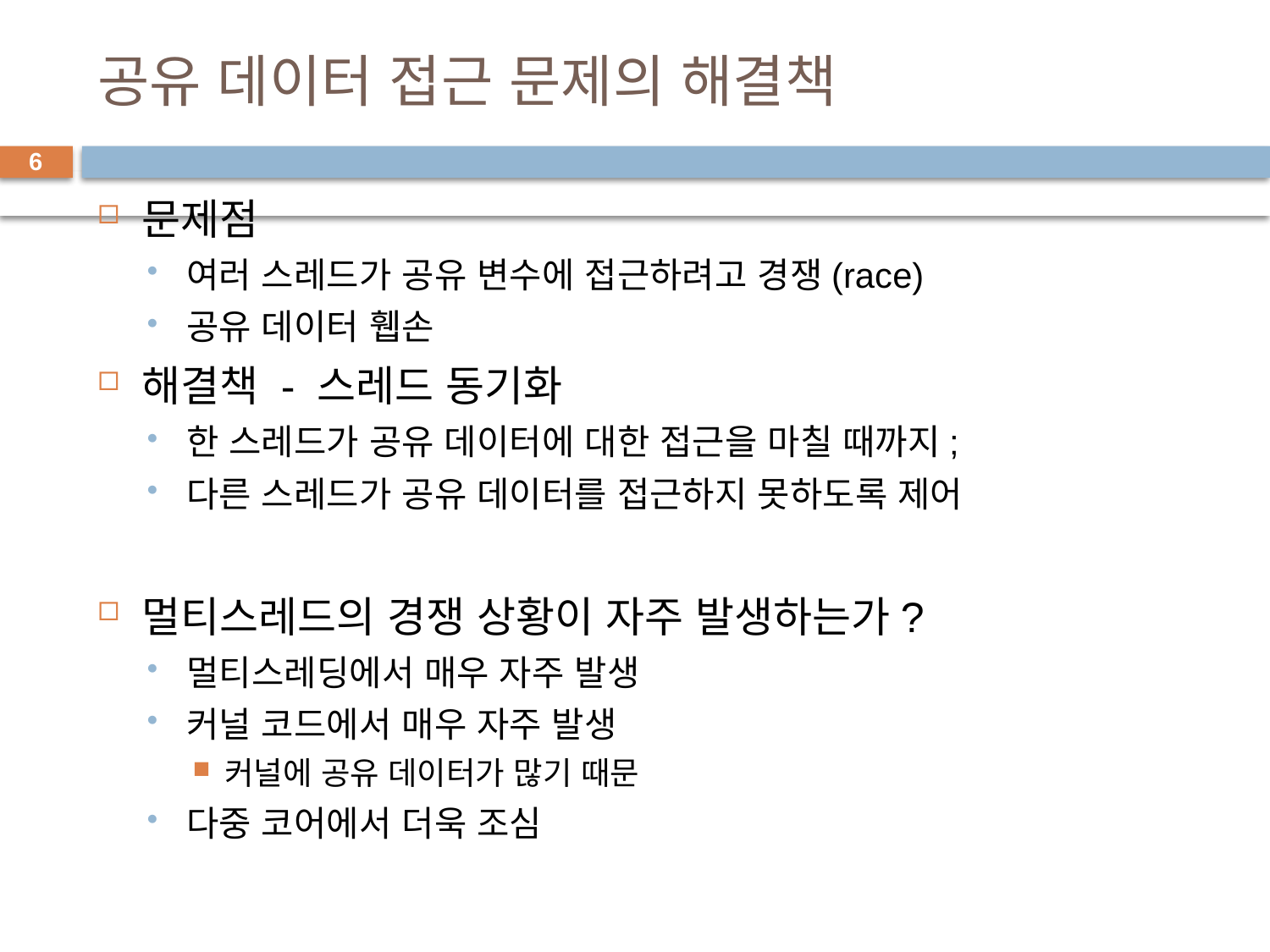

# 공유 데이터 접근 문제의 해결책
6
문제점
여러 스레드가 공유 변수에 접근하려고 경쟁(race)
공유 데이터 휍손
해결책 - 스레드 동기화
한 스레드가 공유 데이터에 대한 접근을 마칠 때까지;
다른 스레드가 공유 데이터를 접근하지 못하도록 제어

멀티스레드의 경쟁 상황이 자주 발생하는가?
멀티스레딩에서 매우 자주 발생
커널 코드에서 매우 자주 발생
커널에 공유 데이터가 많기 때문
다중 코어에서 더욱 조심